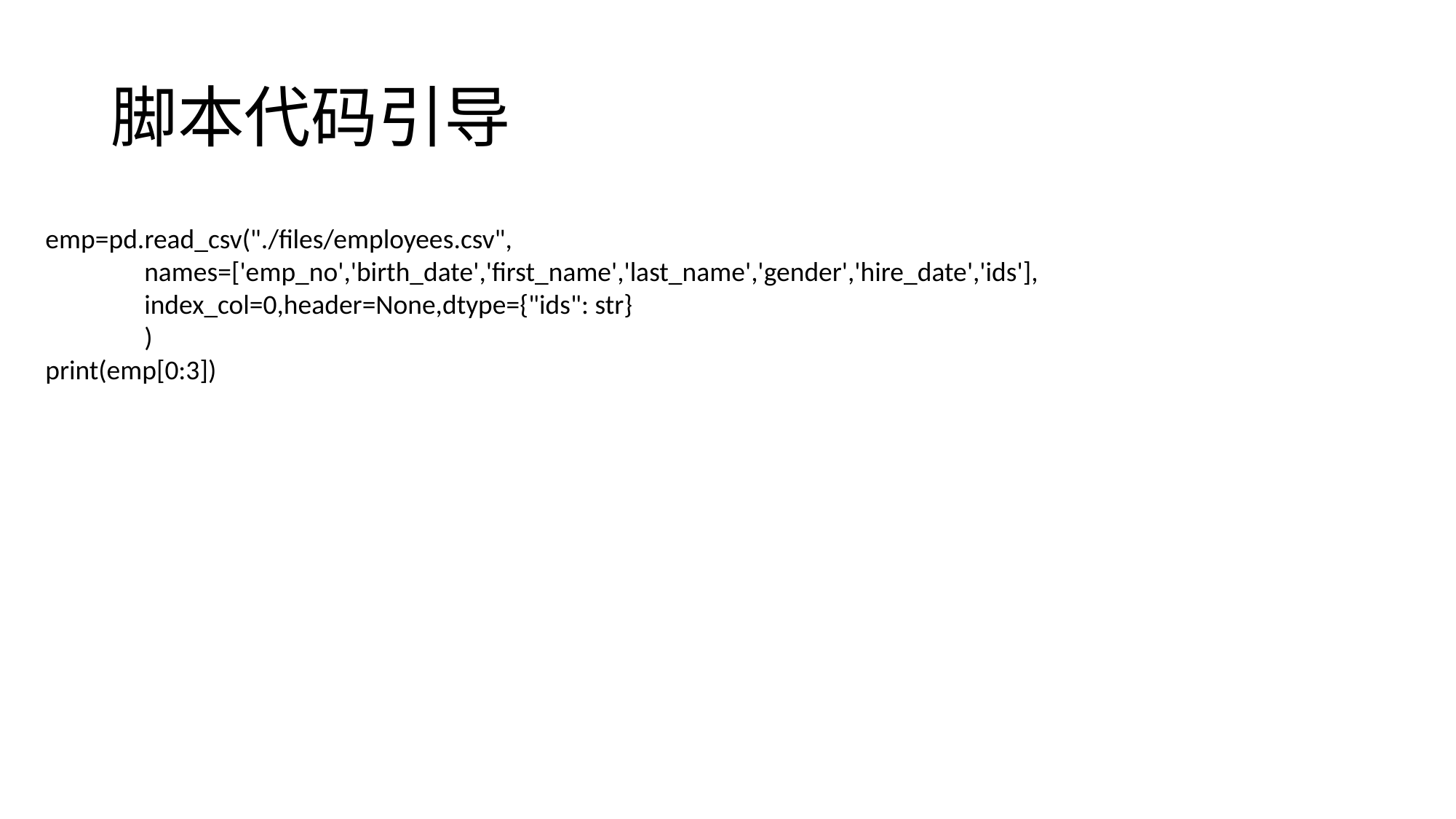

# 脚本代码引导
emp=pd.read_csv("./files/employees.csv",
                names=['emp_no','birth_date','first_name','last_name','gender','hire_date','ids'],
                index_col=0,header=None,dtype={"ids": str}
                )
print(emp[0:3])